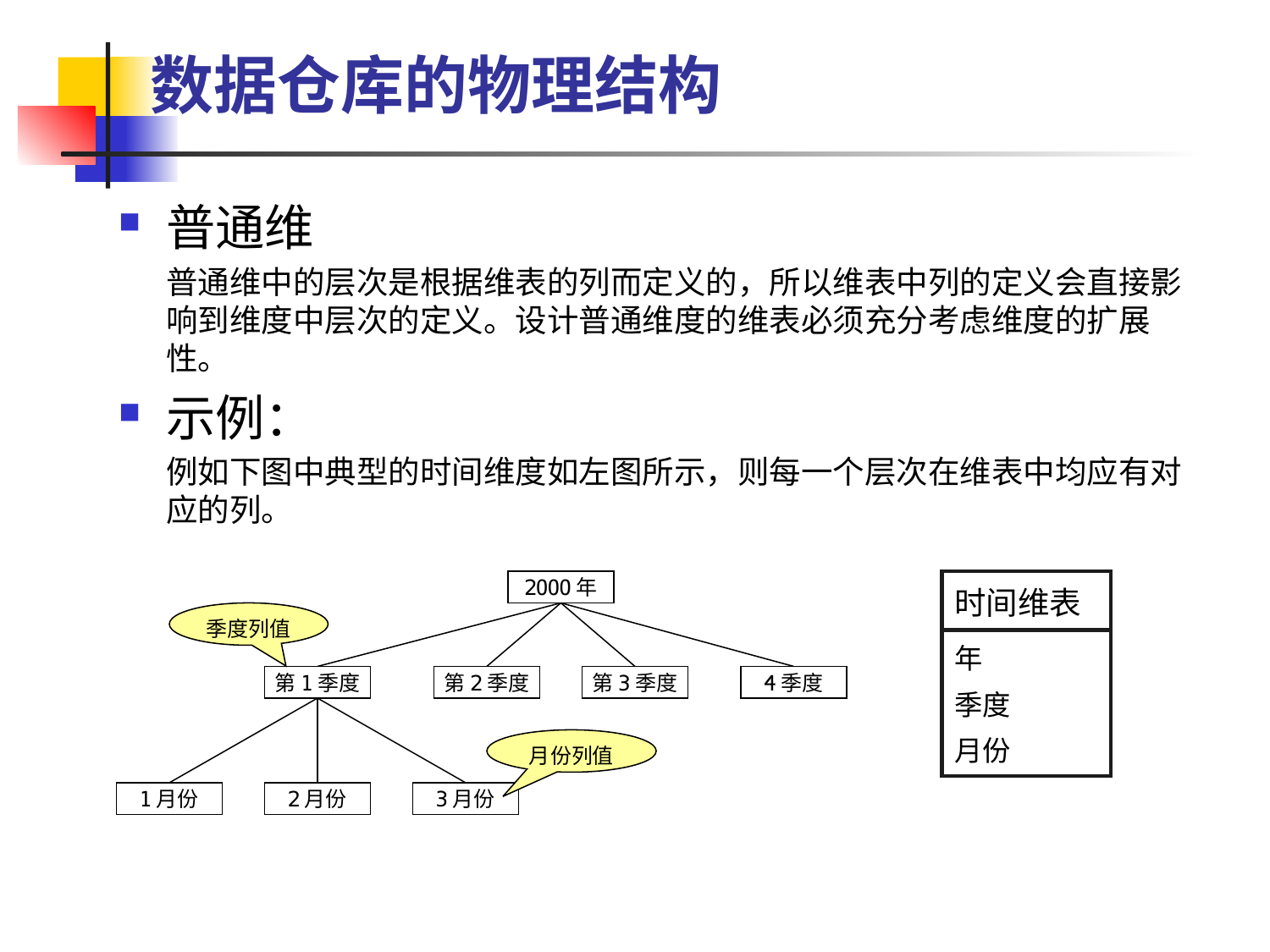

# 数据仓库的物理结构
普通维
	普通维中的层次是根据维表的列而定义的，所以维表中列的定义会直接影响到维度中层次的定义。设计普通维度的维表必须充分考虑维度的扩展性。
示例：
	例如下图中典型的时间维度如左图所示，则每一个层次在维表中均应有对应的列。
2000年
第1季度
第2季度
第3季度
4季度
1月份
2月份
3月份
季度列值
月份列值
| 时间维表 |
| --- |
| 年 季度 月份 |